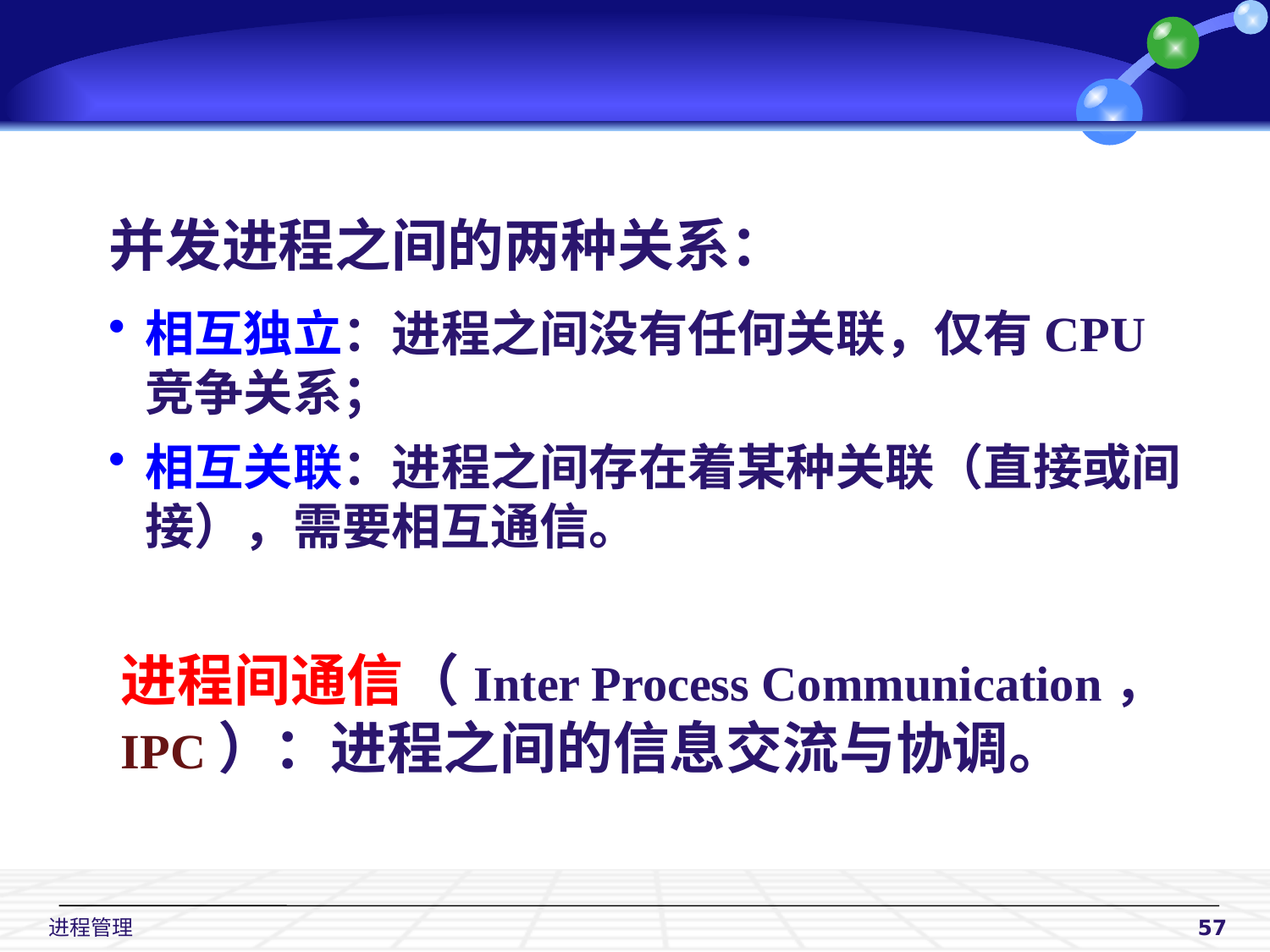

并发进程之间的两种关系：
相互独立：进程之间没有任何关联，仅有CPU竞争关系；
相互关联：进程之间存在着某种关联（直接或间接），需要相互通信。
进程间通信（Inter Process Communication，IPC）：进程之间的信息交流与协调。
   进程管理
57